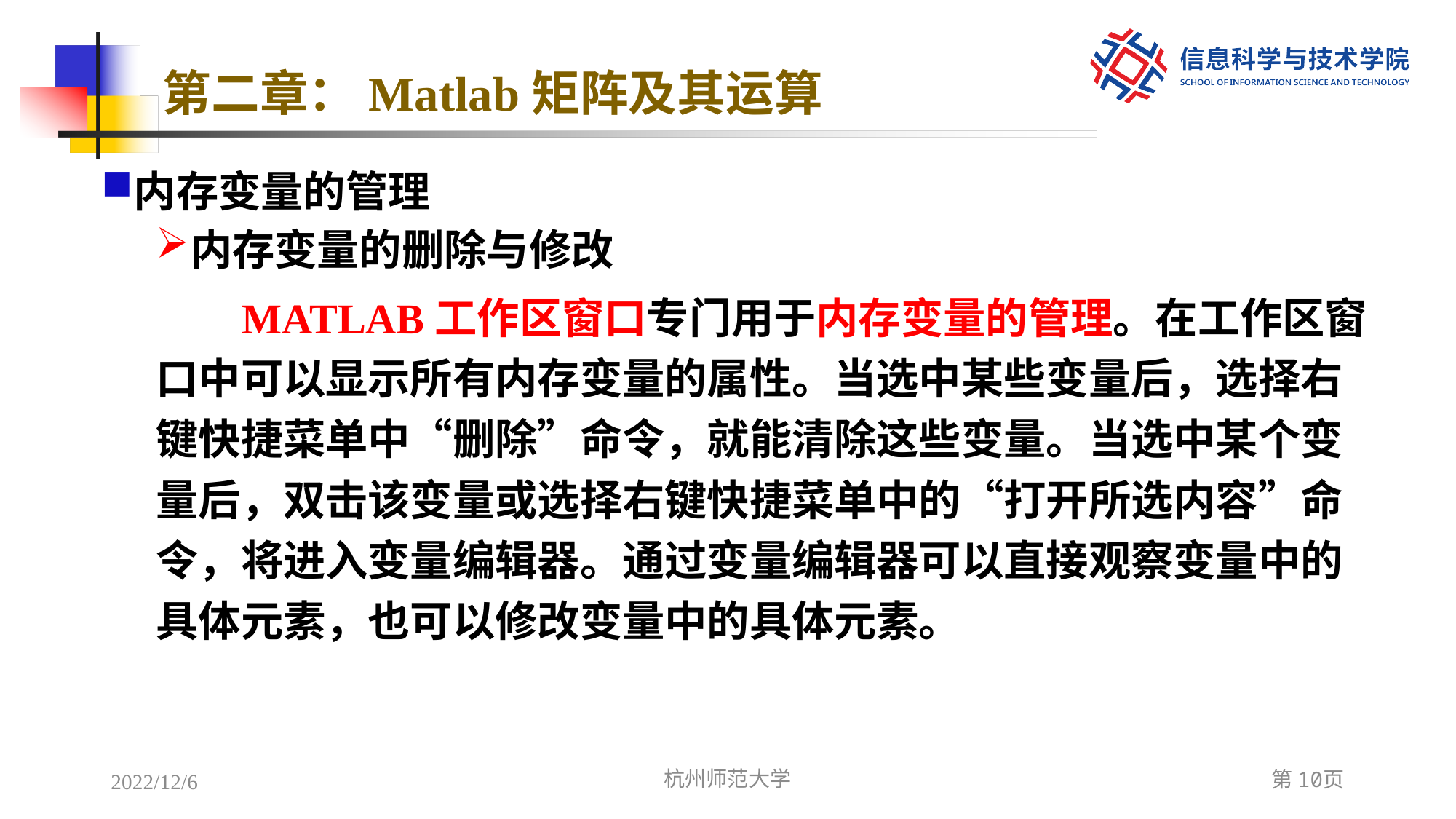

# 第二章：Matlab矩阵及其运算
内存变量的管理
内存变量的删除与修改
MATLAB工作区窗口专门用于内存变量的管理。在工作区窗口中可以显示所有内存变量的属性。当选中某些变量后，选择右键快捷菜单中“删除”命令，就能清除这些变量。当选中某个变量后，双击该变量或选择右键快捷菜单中的“打开所选内容”命令，将进入变量编辑器。通过变量编辑器可以直接观察变量中的具体元素，也可以修改变量中的具体元素。
2022/12/6
杭州师范大学
第10页